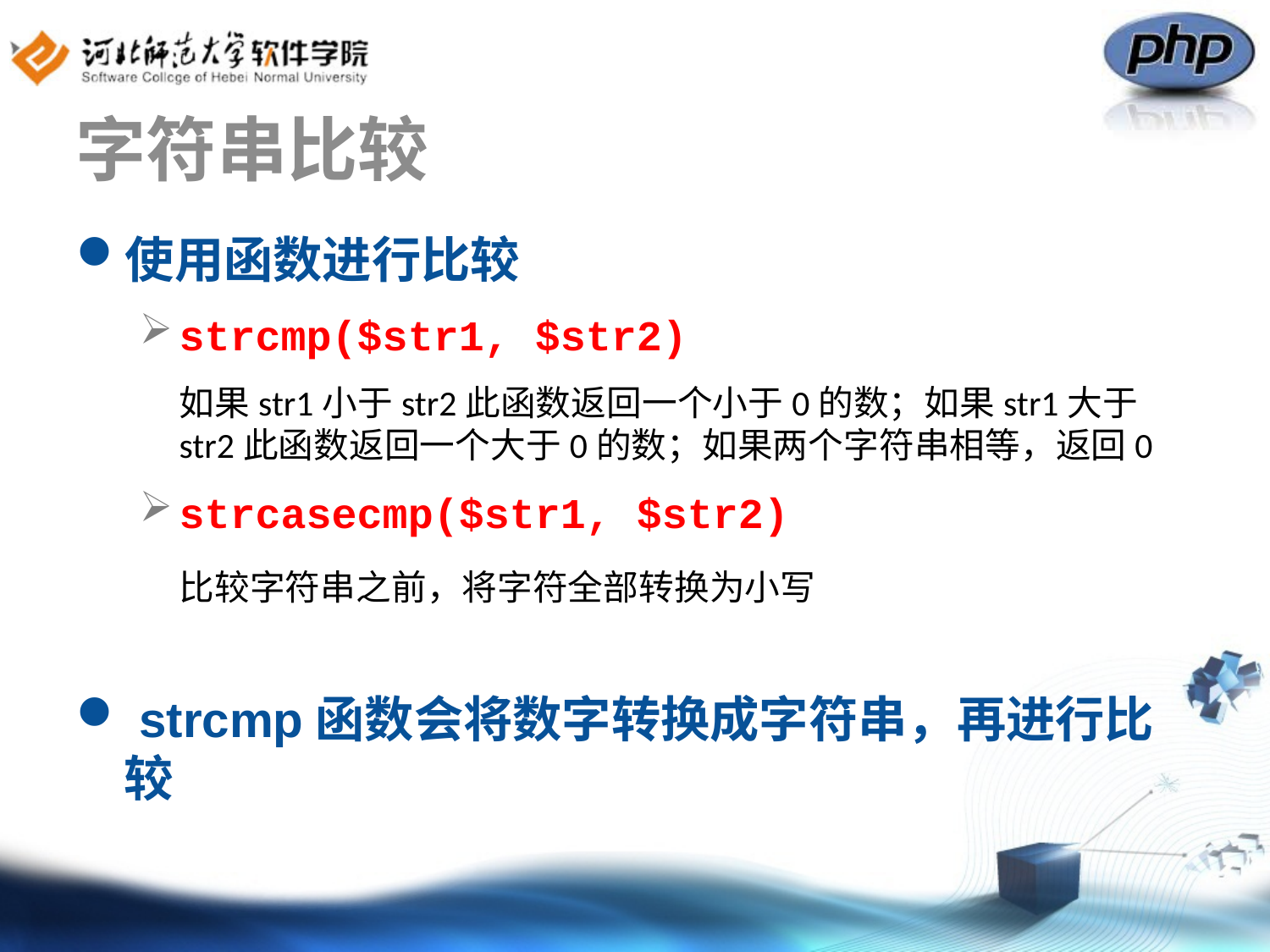

# 字符串比较
使用函数进行比较
strcmp($str1, $str2)
	如果str1小于str2此函数返回一个小于0的数；如果str1大于str2此函数返回一个大于0的数；如果两个字符串相等，返回0
strcasecmp($str1, $str2)
	比较字符串之前，将字符全部转换为小写

 strcmp函数会将数字转换成字符串，再进行比较